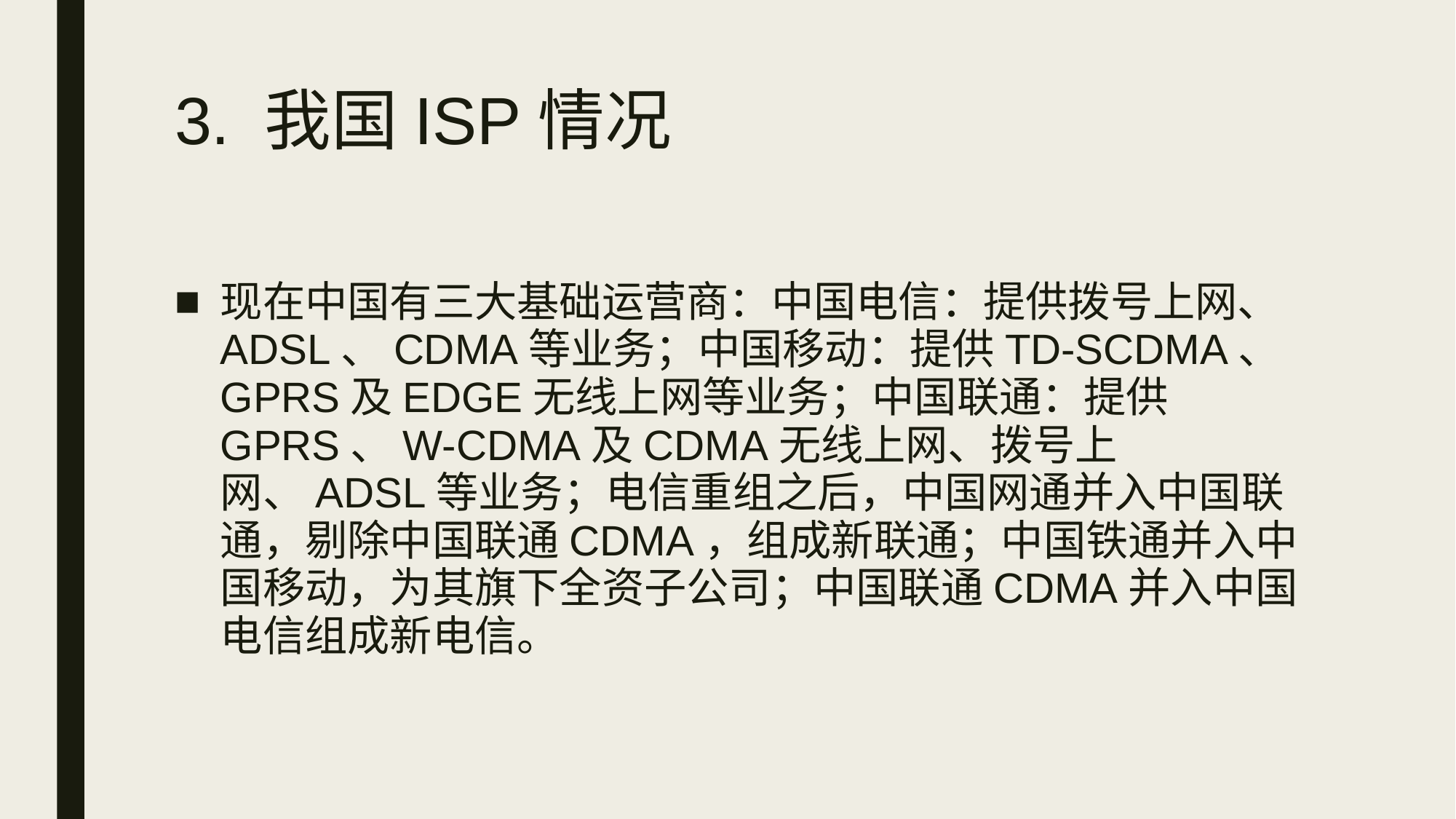

# 3. 我国ISP情况
现在中国有三大基础运营商：中国电信：提供拨号上网、ADSL、CDMA等业务；中国移动：提供TD-SCDMA、GPRS及EDGE无线上网等业务；中国联通：提供GPRS、W-CDMA及CDMA无线上网、拨号上网、ADSL等业务；电信重组之后，中国网通并入中国联通，剔除中国联通CDMA，组成新联通；中国铁通并入中国移动，为其旗下全资子公司；中国联通CDMA并入中国电信组成新电信。